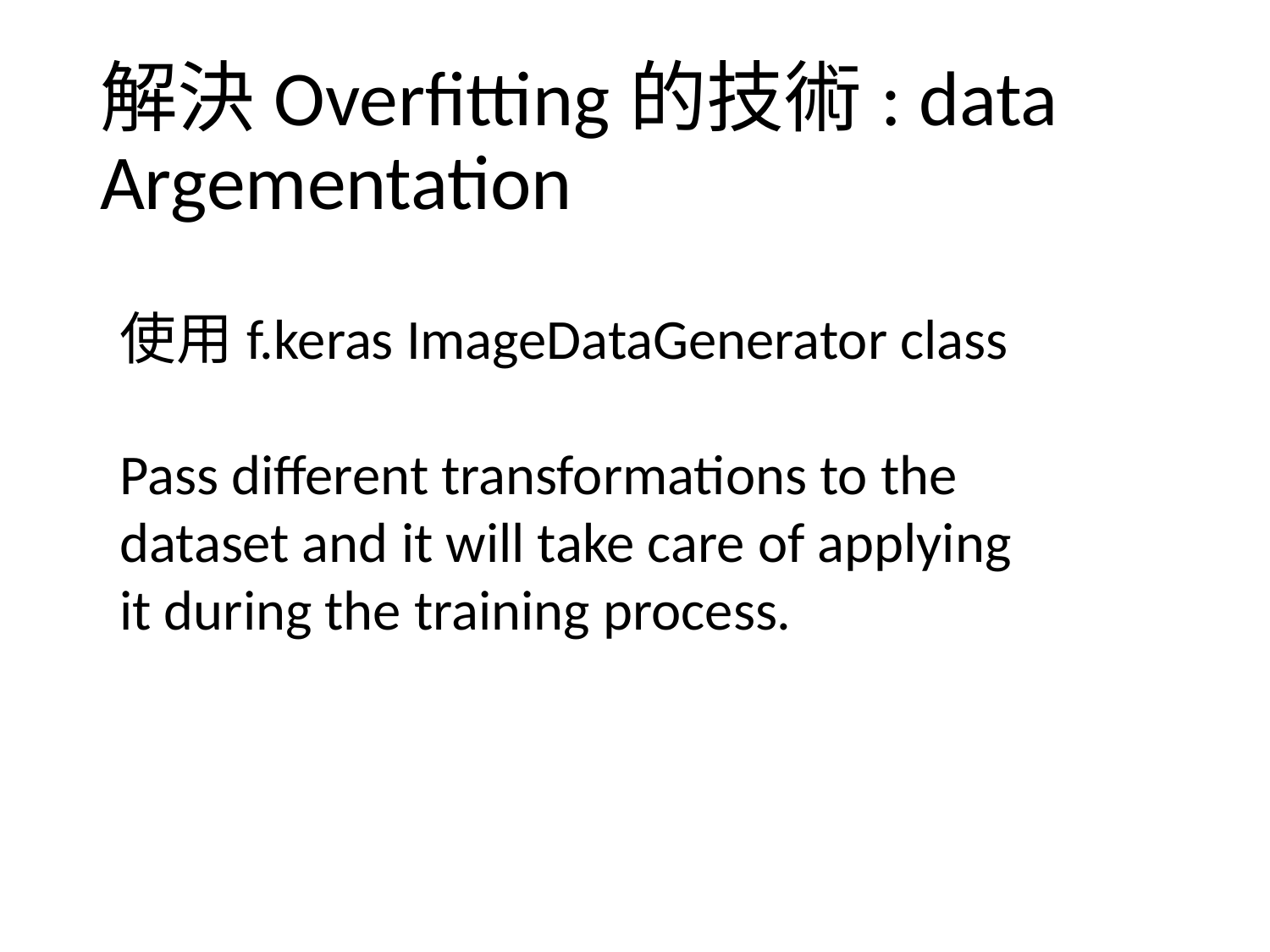

# 解決Overfitting的技術: data Argementation
使用f.keras ImageDataGenerator class

Pass different transformations to the dataset and it will take care of applying it during the training process.